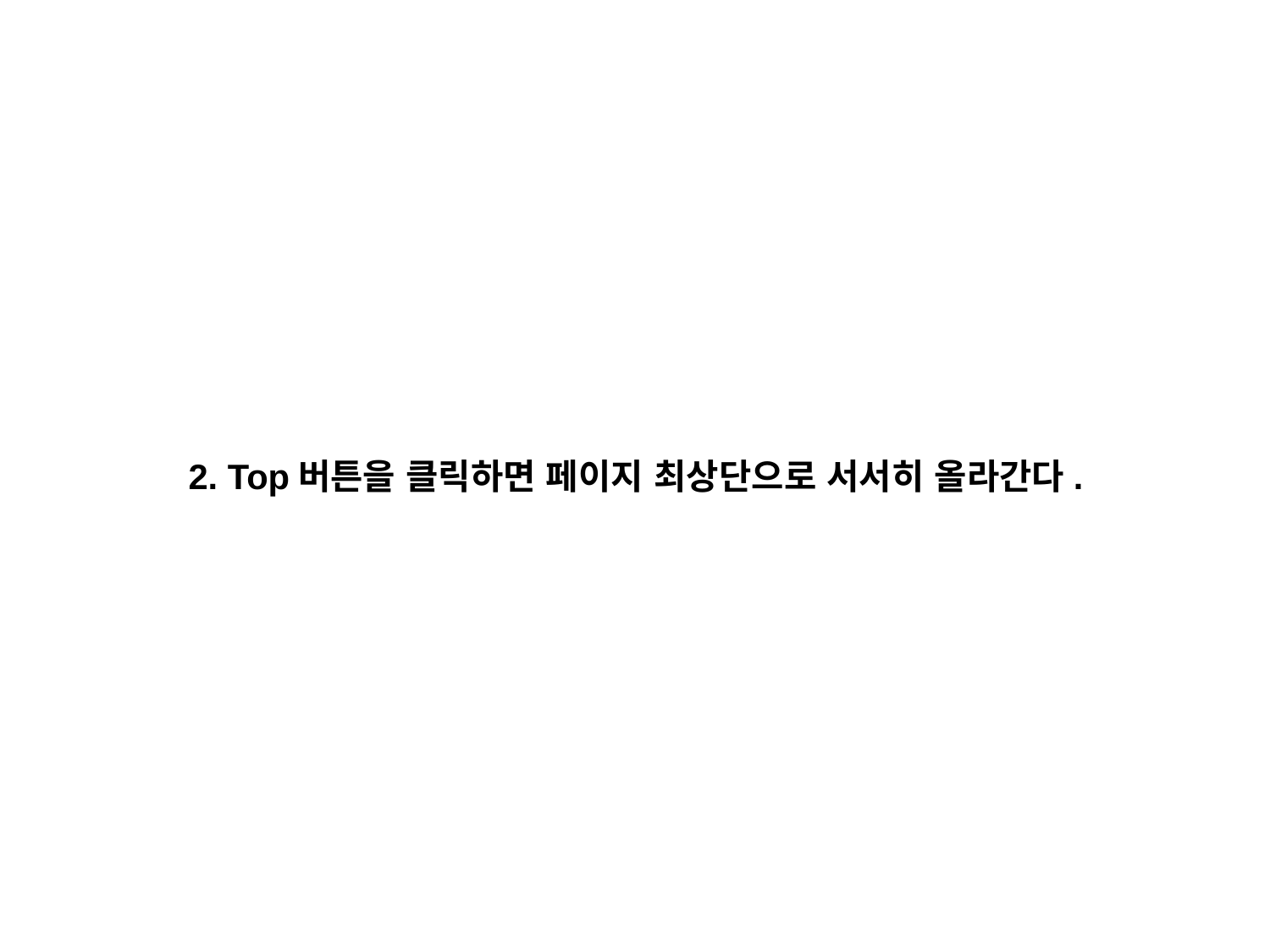

2. Top버튼을 클릭하면 페이지 최상단으로 서서히 올라간다.